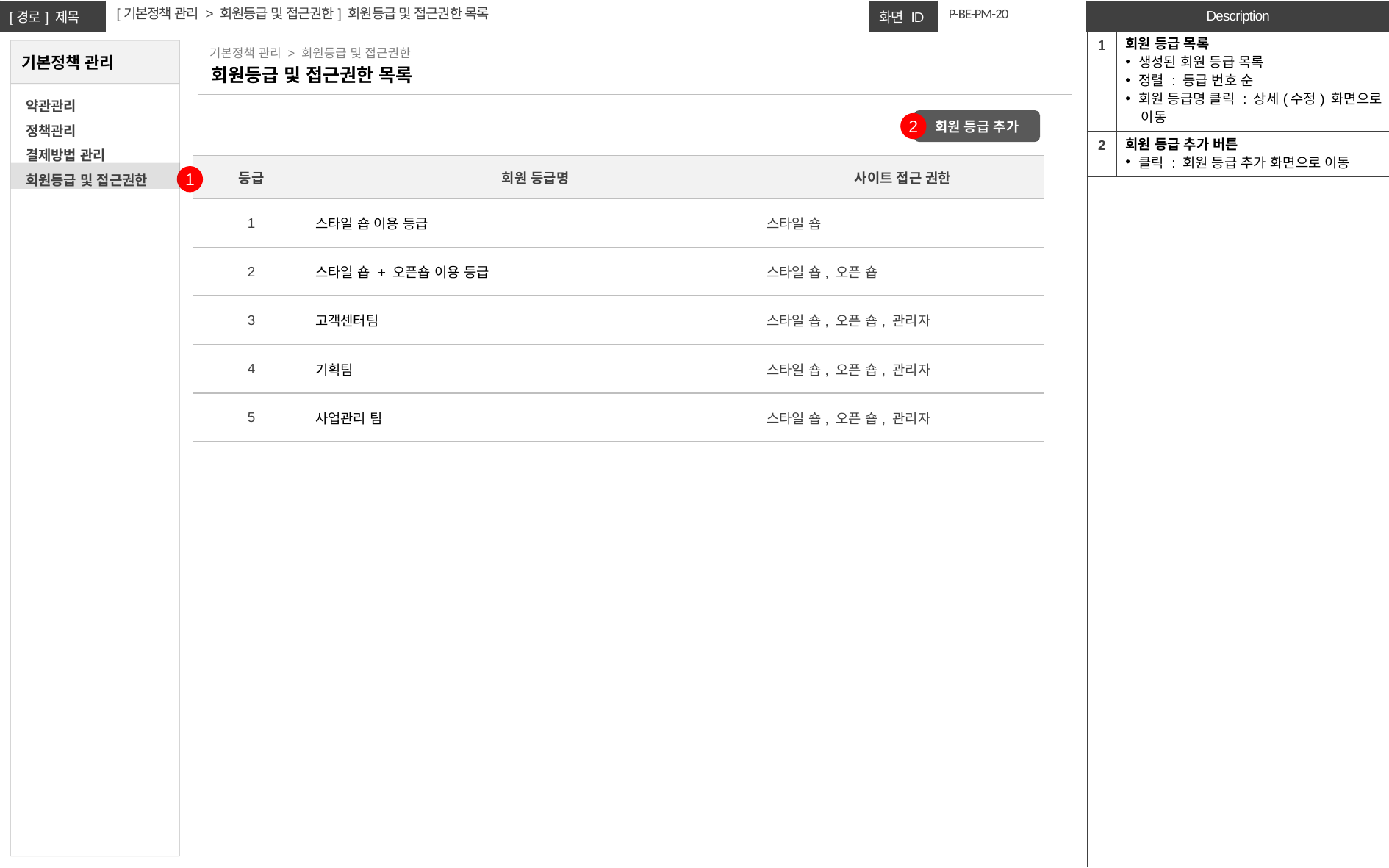

[기본정책 관리 > 회원등급 및 접근권한] 회원등급 및 접근권한 목록
# P-BE-PM-20
| 1 | 회원 등급 목록 생성된 회원 등급 목록 정렬 : 등급 번호 순 회원 등급명 클릭 : 상세(수정) 화면으로 이동 |
| --- | --- |
| 2 | 회원 등급 추가 버튼 클릭 : 회원 등급 추가 화면으로 이동 |
|  |  |
기본정책 관리 > 회원등급 및 접근권한
회원등급 및 접근권한 목록
회원 등급 추가
2
| 등급 | 회원 등급명 | 사이트 접근 권한 |
| --- | --- | --- |
| 1 | 스타일 숍 이용 등급 | 스타일 숍 |
| 2 | 스타일 숍 + 오픈숍 이용 등급 | 스타일 숍, 오픈 숍 |
| 3 | 고객센터팀 | 스타일 숍, 오픈 숍, 관리자 |
| 4 | 기획팀 | 스타일 숍, 오픈 숍, 관리자 |
| 5 | 사업관리 팀 | 스타일 숍, 오픈 숍, 관리자 |

1